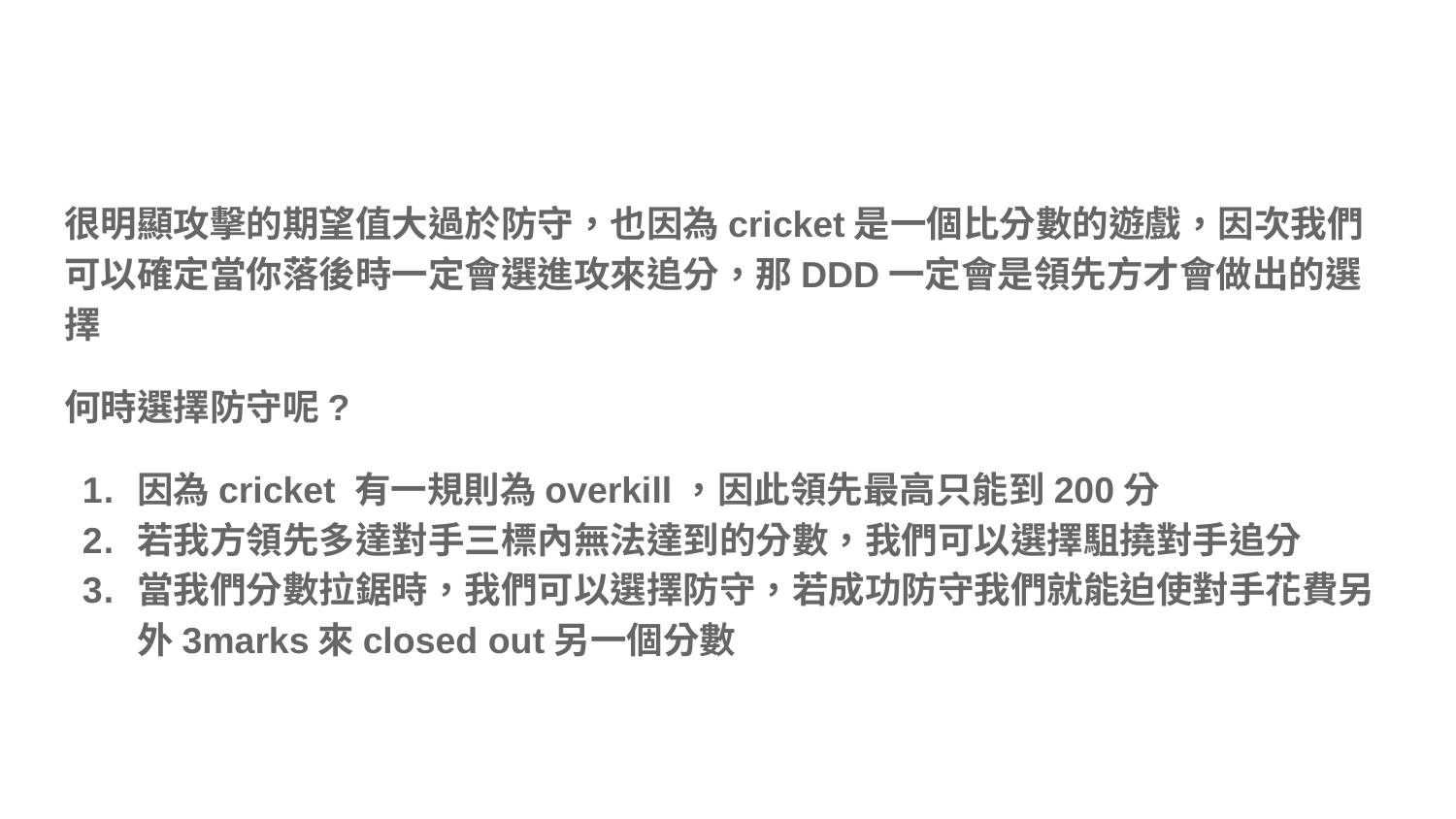

#
很明顯攻擊的期望值大過於防守，也因為cricket是一個比分數的遊戲，因次我們可以確定當你落後時一定會選進攻來追分，那DDD一定會是領先方才會做出的選擇
何時選擇防守呢?
因為cricket 有一規則為overkill，因此領先最高只能到200分
若我方領先多達對手三標內無法達到的分數，我們可以選擇駔撓對手追分
當我們分數拉鋸時，我們可以選擇防守，若成功防守我們就能迫使對手花費另外3marks來closed out另一個分數